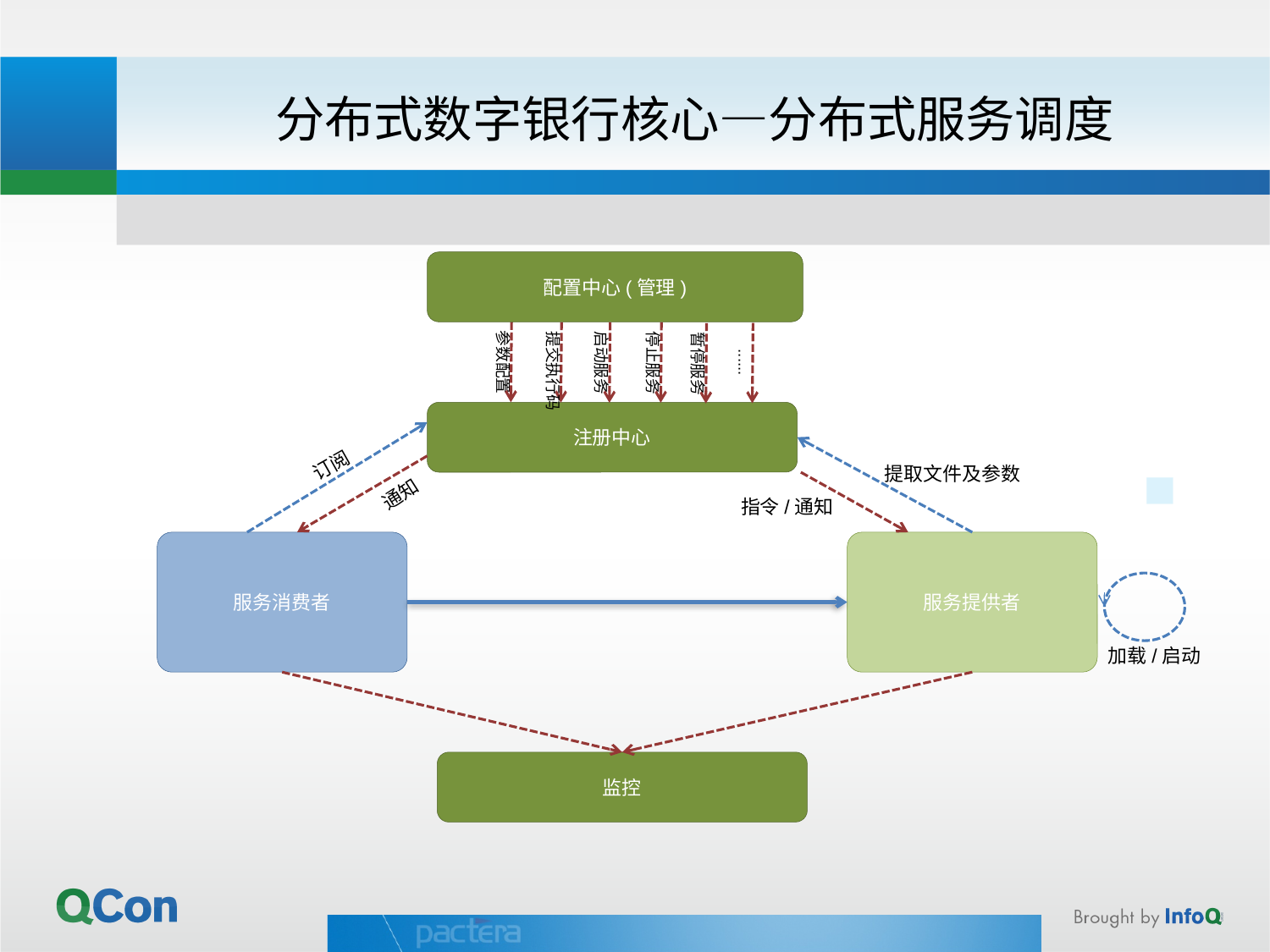

# 分布式数字银行核心—分布式服务调度
配置中心(管理)
参数配置
提交执行码
启动服务
停止服务
暂停服务
......
注册中心
订阅
提取文件及参数
通知
指令/通知
服务消费者
服务提供者

加载/启动
监控